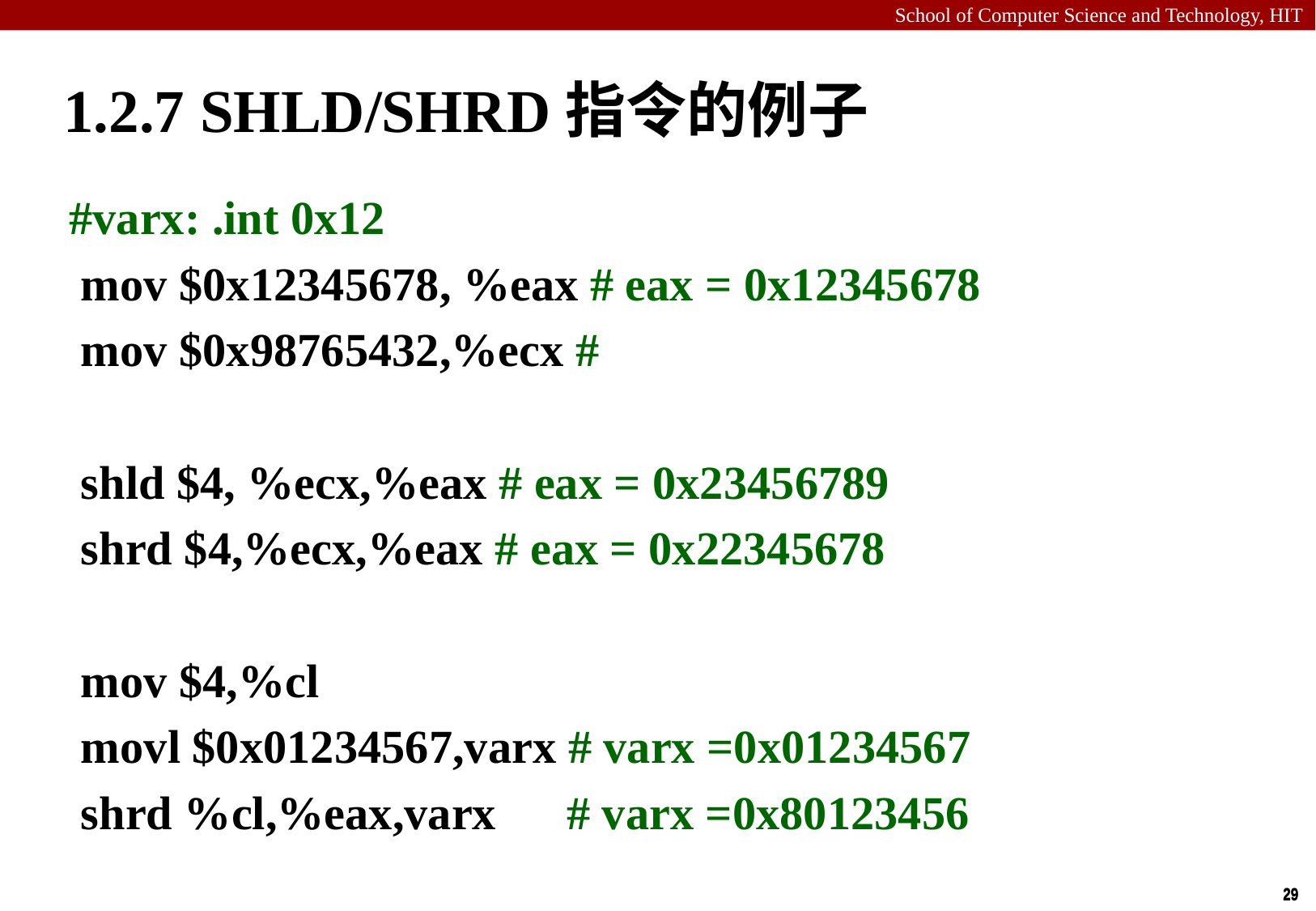

# 1.2.7 SHLD/SHRD指令的例子
#varx: .int 0x12
 mov $0x12345678, %eax # eax = 0x12345678
 mov $0x98765432,%ecx #

 shld $4, %ecx,%eax # eax = 0x23456789
 shrd $4,%ecx,%eax # eax = 0x22345678

 mov $4,%cl
 movl $0x01234567,varx # varx =0x01234567
 shrd %cl,%eax,varx      # varx =0x80123456